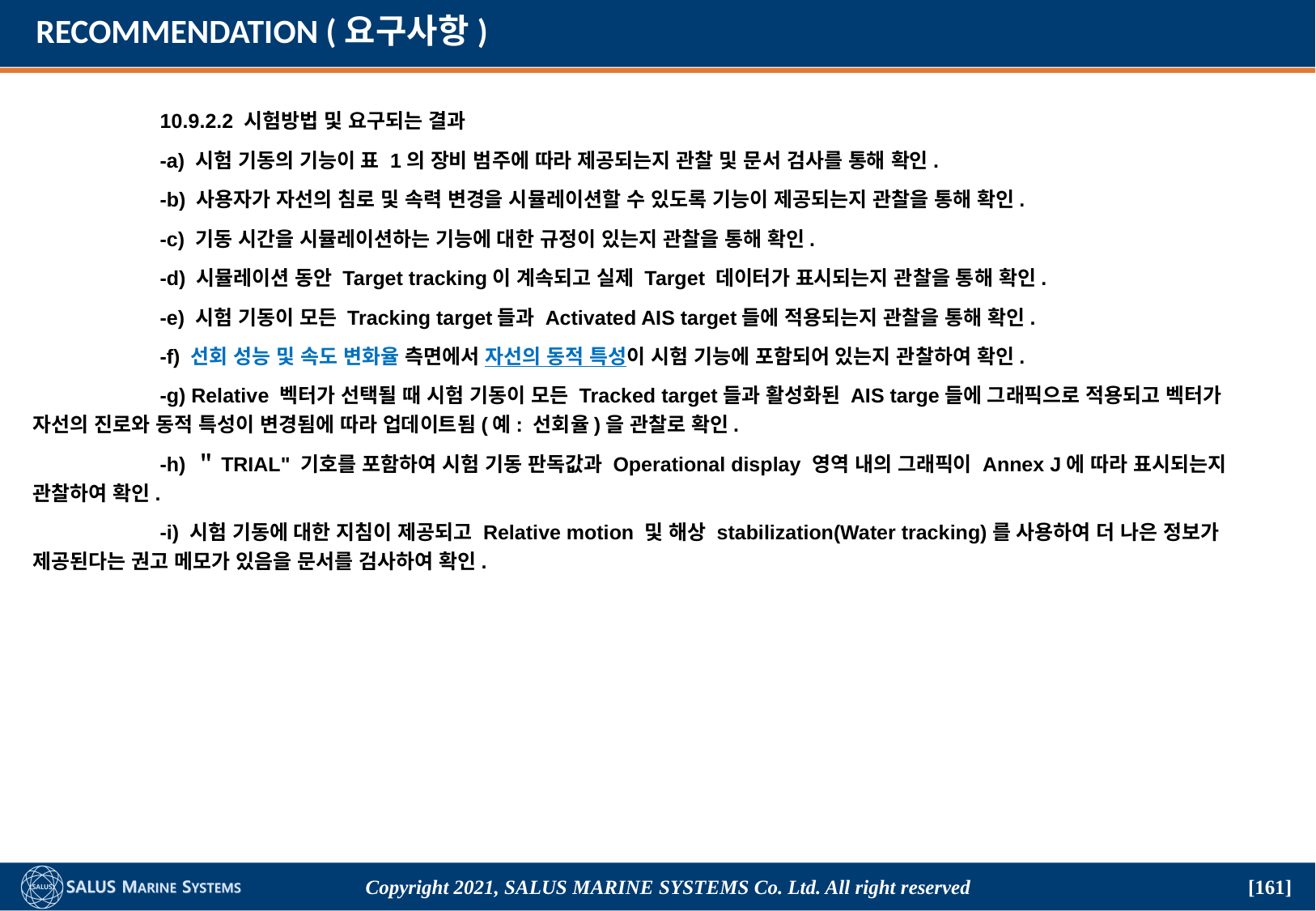

# RECOMMENDATION (요구사항)
	 10.9.2.2 시험방법 및 요구되는 결과
	 -a) 시험 기동의 기능이 표 1의 장비 범주에 따라 제공되는지 관찰 및 문서 검사를 통해 확인.
	 -b) 사용자가 자선의 침로 및 속력 변경을 시뮬레이션할 수 있도록 기능이 제공되는지 관찰을 통해 확인.
	 -c) 기동 시간을 시뮬레이션하는 기능에 대한 규정이 있는지 관찰을 통해 확인.
	 -d) 시뮬레이션 동안 Target tracking이 계속되고 실제 Target 데이터가 표시되는지 관찰을 통해 확인.
	 -e) 시험 기동이 모든 Tracking target들과 Activated AIS target들에 적용되는지 관찰을 통해 확인.
	 -f) 선회 성능 및 속도 변화율 측면에서 자선의 동적 특성이 시험 기능에 포함되어 있는지 관찰하여 확인.
	 -g) Relative 벡터가 선택될 때 시험 기동이 모든 Tracked target들과 활성화된 AIS targe들에 그래픽으로 적용되고 벡터가 자선의 진로와 동적 특성이 변경됨에 따라 업데이트됨(예: 선회율)을 관찰로 확인.
	 -h) ＂TRIAL" 기호를 포함하여 시험 기동 판독값과 Operational display 영역 내의 그래픽이 Annex J에 따라 표시되는지 관찰하여 확인.
	 -i) 시험 기동에 대한 지침이 제공되고 Relative motion 및 해상 stabilization(Water tracking)를 사용하여 더 나은 정보가 제공된다는 권고 메모가 있음을 문서를 검사하여 확인.
Copyright 2021, SALUS Marine Systems Co. Ltd. All right reserved
[161]